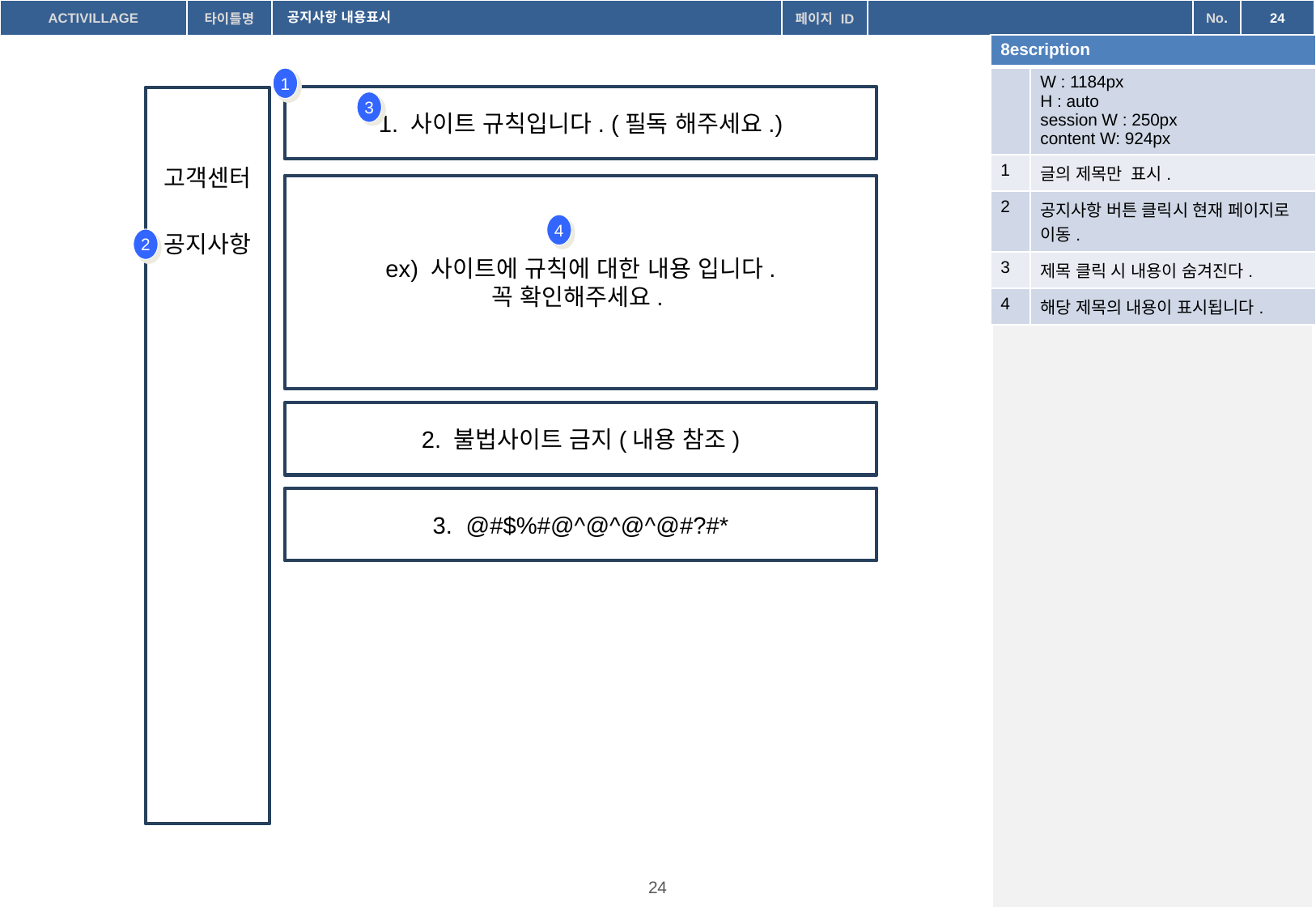

공지사항 내용표시

| 8escription |  |
| --- | --- |
|  | W : 1184px H : auto session W : 250px content W: 924px |
| 1 | 글의 제목만 표시. |
| 2 | 공지사항 버튼 클릭시 현재 페이지로 이동. |
| 3 | 제목 클릭 시 내용이 숨겨진다. |
| 4 | 해당 제목의 내용이 표시됩니다. |
1
1. 사이트 규칙입니다. (필독 해주세요.)
고객센터

공지사항

3
ex) 사이트에 규칙에 대한 내용 입니다.
꼭 확인해주세요.
4
2
2. 불법사이트 금지(내용 참조)
3.  @#$%#@^@^@^@#?#*